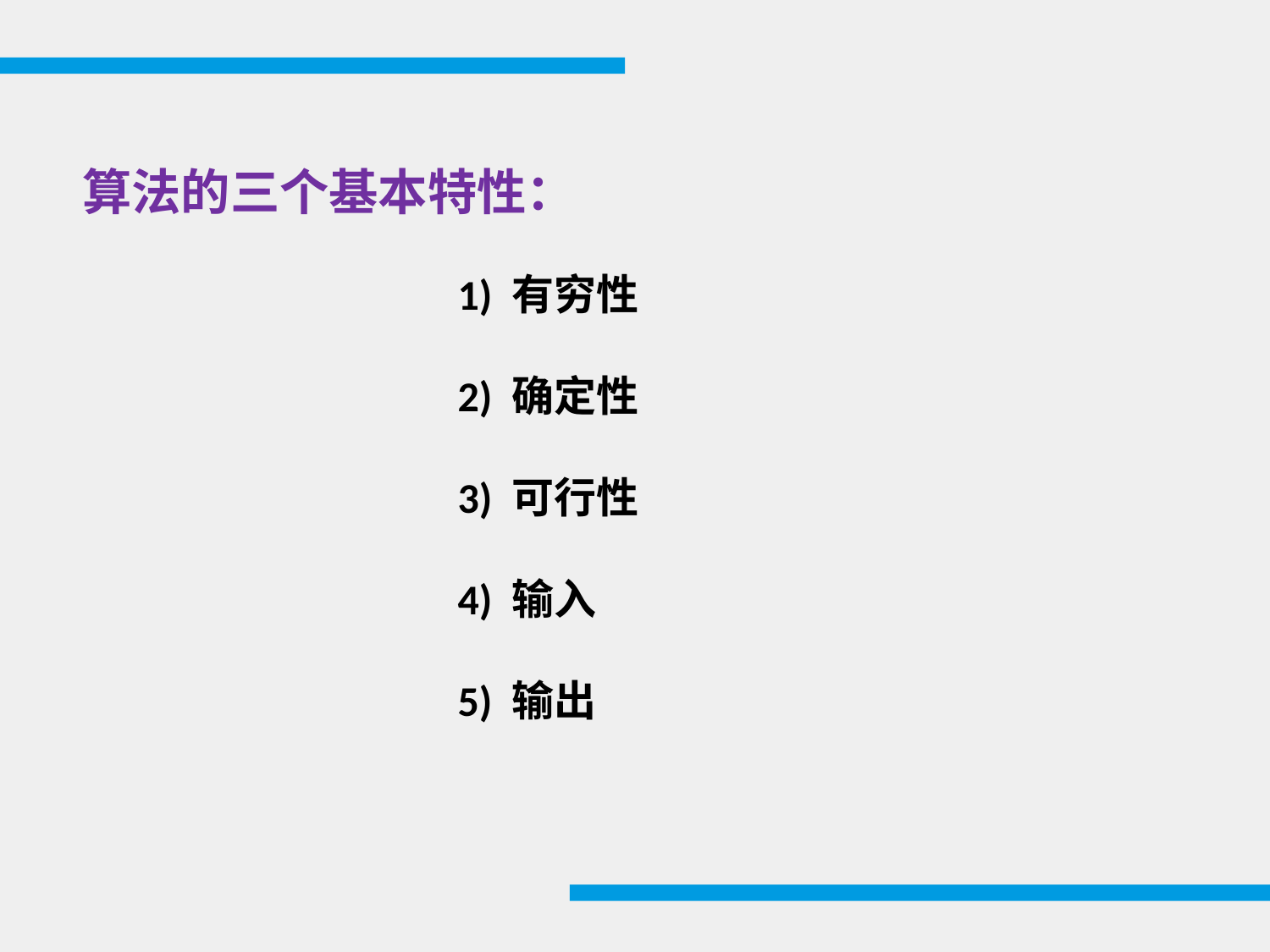

算法的三个基本特性：
1) 有穷性

2) 确定性

3) 可行性

4) 输入

5) 输出